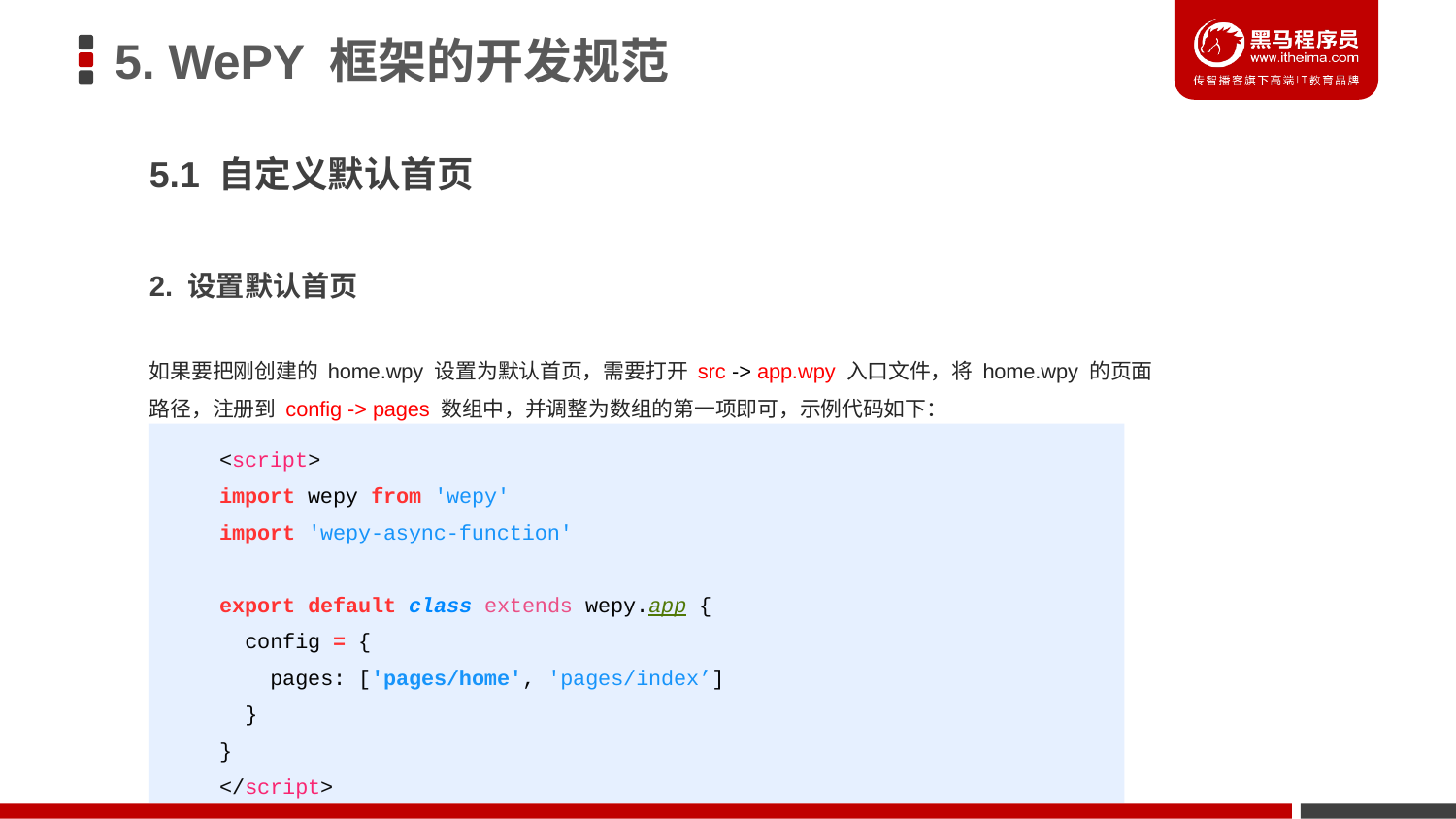

# 5. WePY 框架的开发规范
5.1 自定义默认首页
2. 设置默认首页
如果要把刚创建的 home.wpy 设置为默认首页，需要打开 src -> app.wpy 入口文件，将 home.wpy 的页面路径，注册到 config -> pages 数组中，并调整为数组的第一项即可，示例代码如下：

<script>
import wepy from 'wepy'
import 'wepy-async-function'
export default class extends wepy.app {
  config = {
    pages: ['pages/home', 'pages/index’]
  }
}
</script>